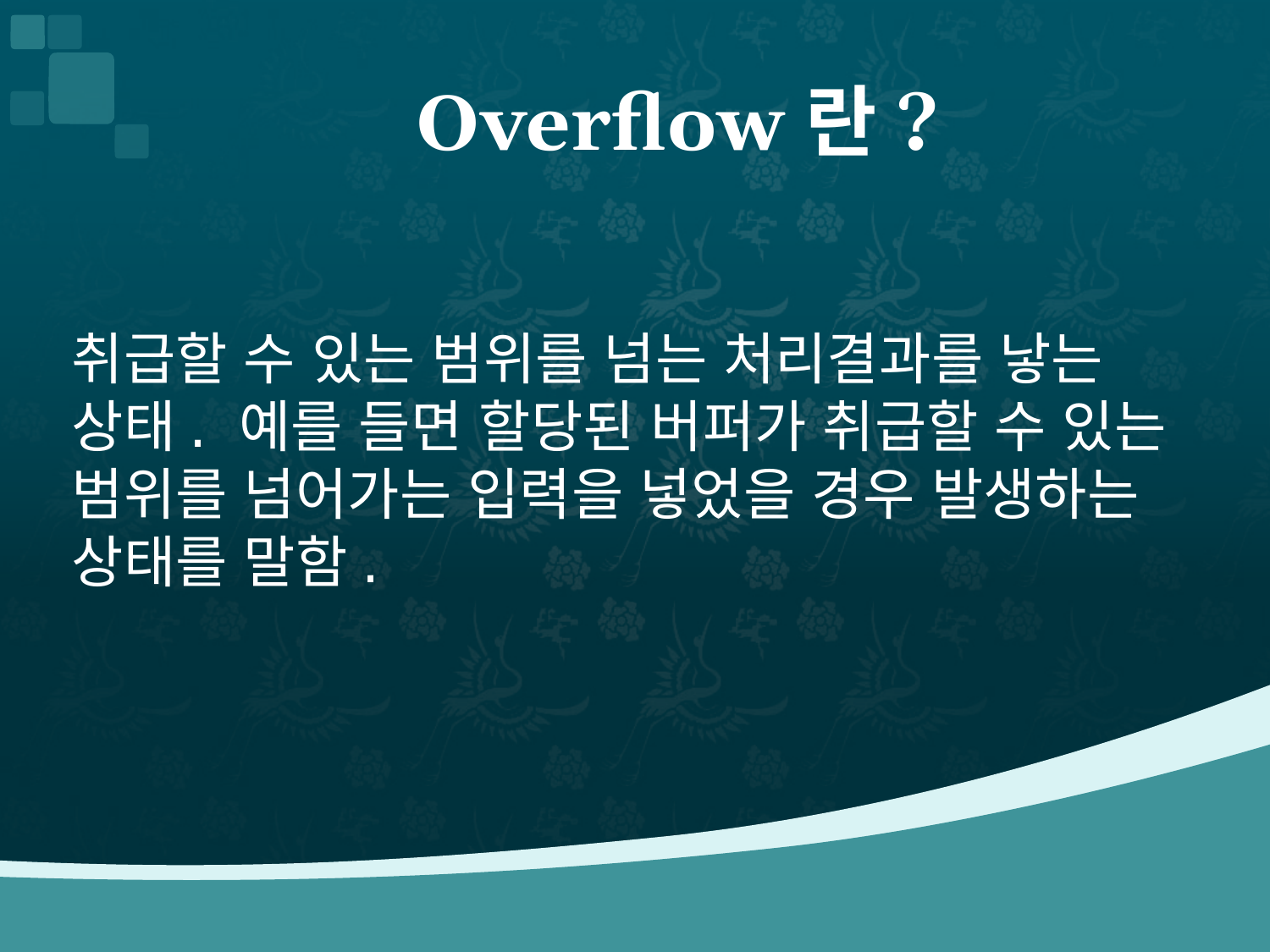

# Overflow란?
취급할 수 있는 범위를 넘는 처리결과를 낳는 상태. 예를 들면 할당된 버퍼가 취급할 수 있는 범위를 넘어가는 입력을 넣었을 경우 발생하는 상태를 말함.